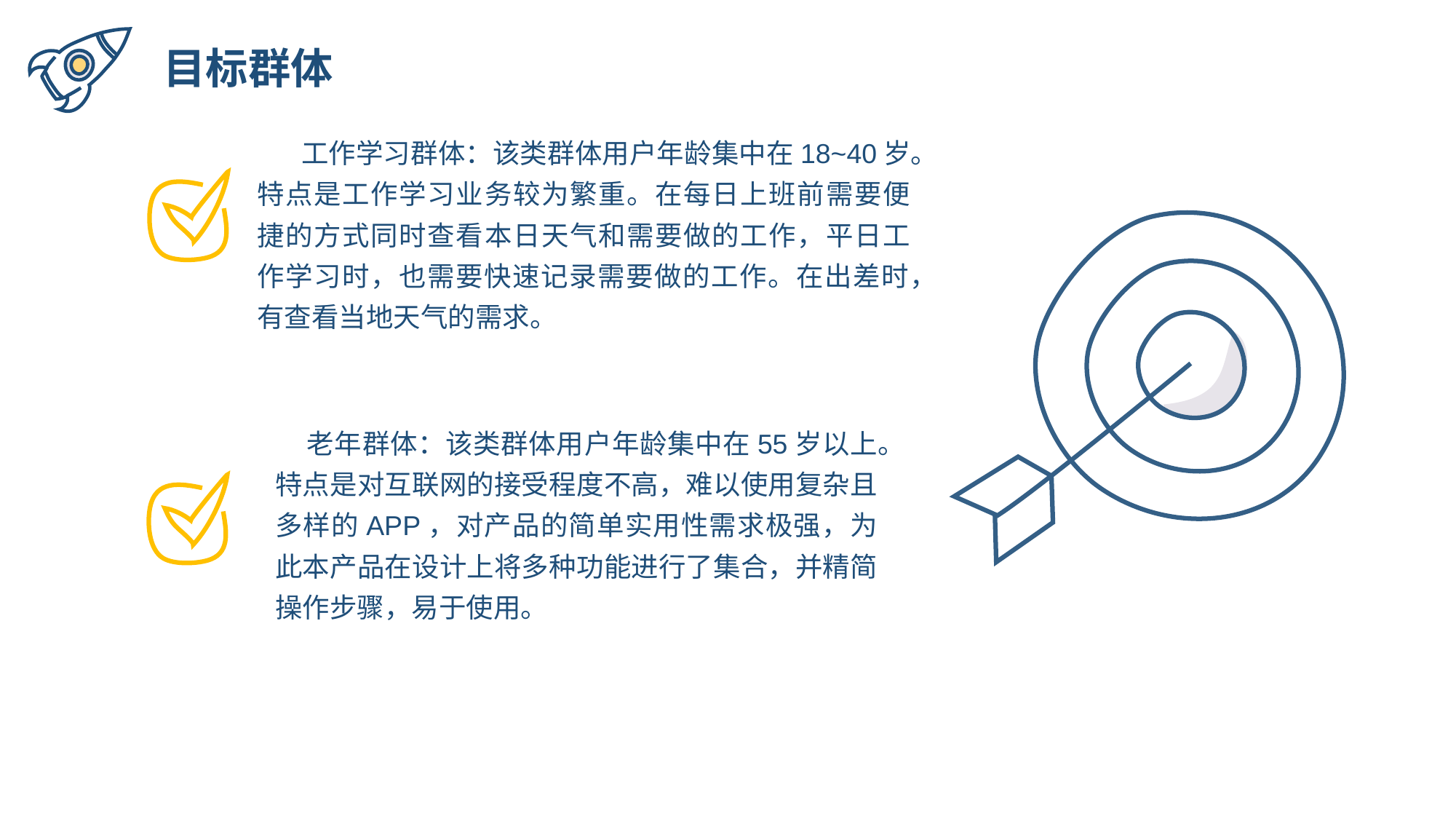

目标群体
      工作学习群体：该类群体用户年龄集中在18~40岁。特点是工作学习业务较为繁重。在每日上班前需要便捷的方式同时查看本日天气和需要做的工作，平日工作学习时，也需要快速记录需要做的工作。在出差时，有查看当地天气的需求。

老年群体：该类群体用户年龄集中在55岁以上。特点是对互联网的接受程度不高，难以使用复杂且多样的APP，对产品的简单实用性需求极强，为此本产品在设计上将多种功能进行了集合，并精简操作步骤，易于使用。